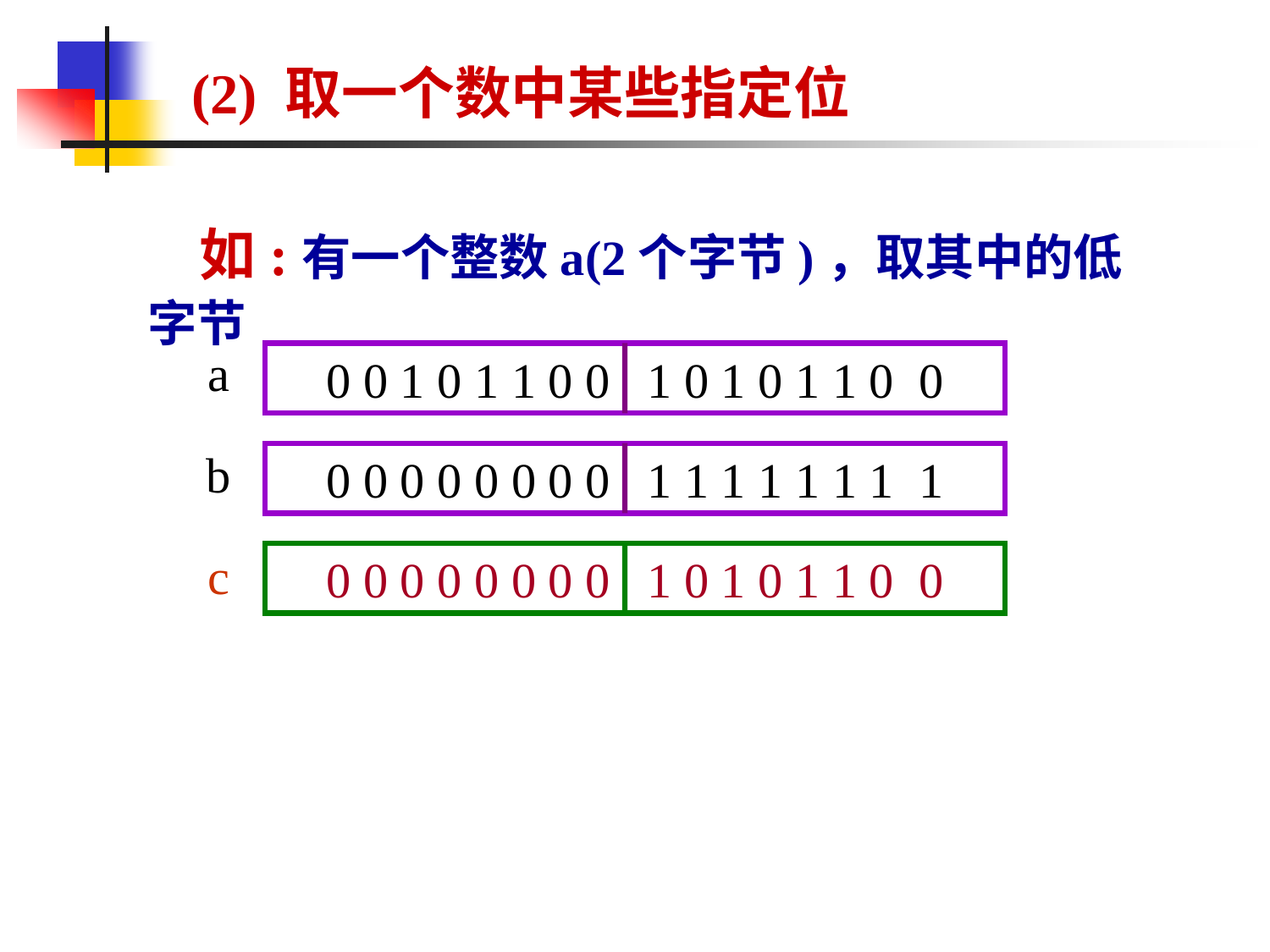

(2) 取一个数中某些指定位
   如:有一个整数a(2个字节)，取其中的低字节
a

b

c
0 0 1 0 1 1 0 0   1 0 1 0 1 1 0  0

0 0 0 0 0 0 0 0   1 1 1 1 1 1 1  1

0 0 0 0 0 0 0 0   1 0 1 0 1 1 0  0